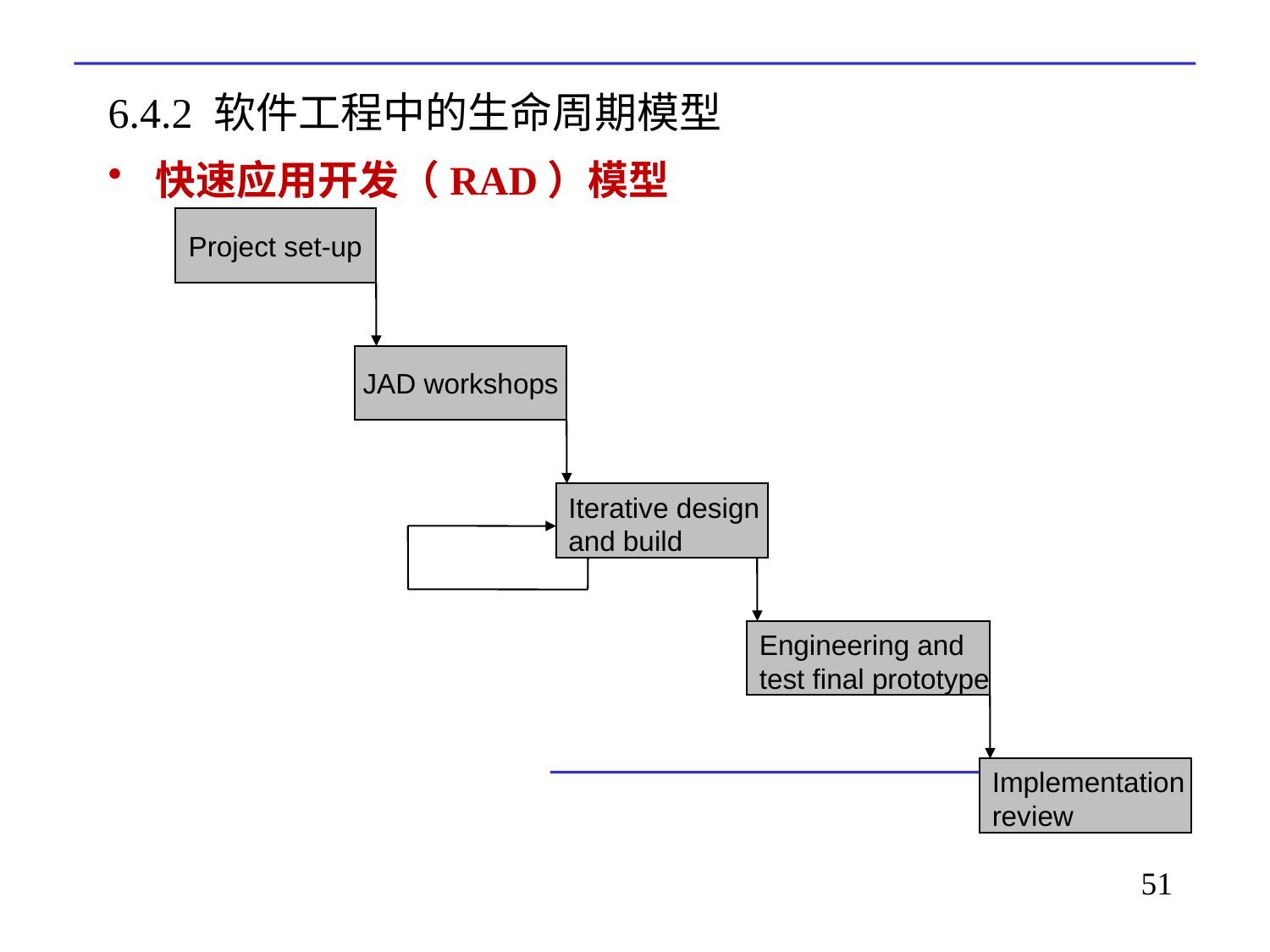

# 6.4.2 软件工程中的生命周期模型
快速应用开发（RAD）模型
Project set-up

JAD workshops

Iterative design and build

Engineering and
test final prototype

Implementation
review
51